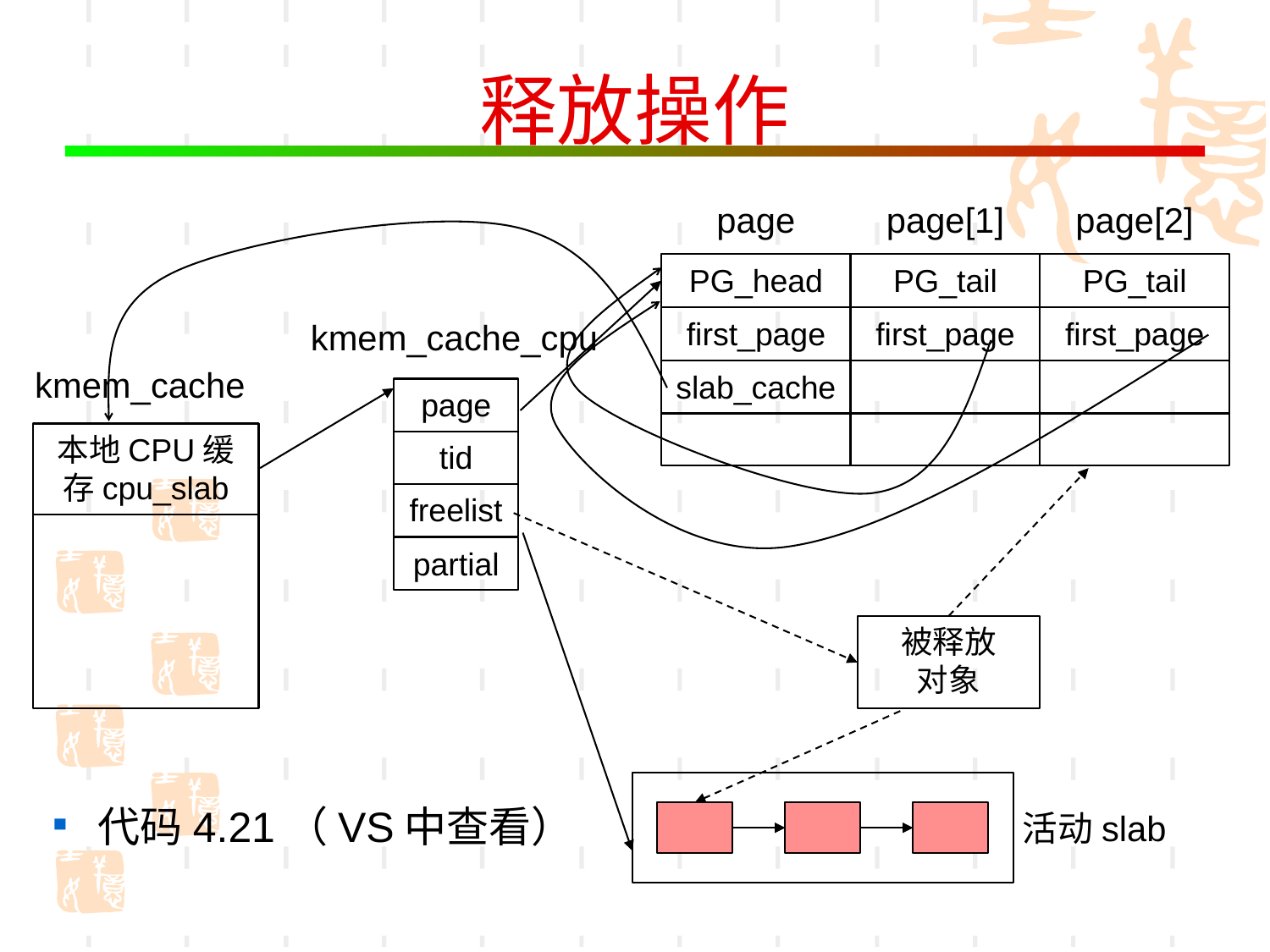

# 释放操作
page[2]
page[1]
page

PG_tail
PG_tail
PG_head

first_page
first_page
first_page
kmem_cache_cpu
kmem_cache

slab_cache

page

本地CPU缓存cpu_slab
tid
freelist

partial
被释放
对象

代码4.21（VS中查看）
活动slab